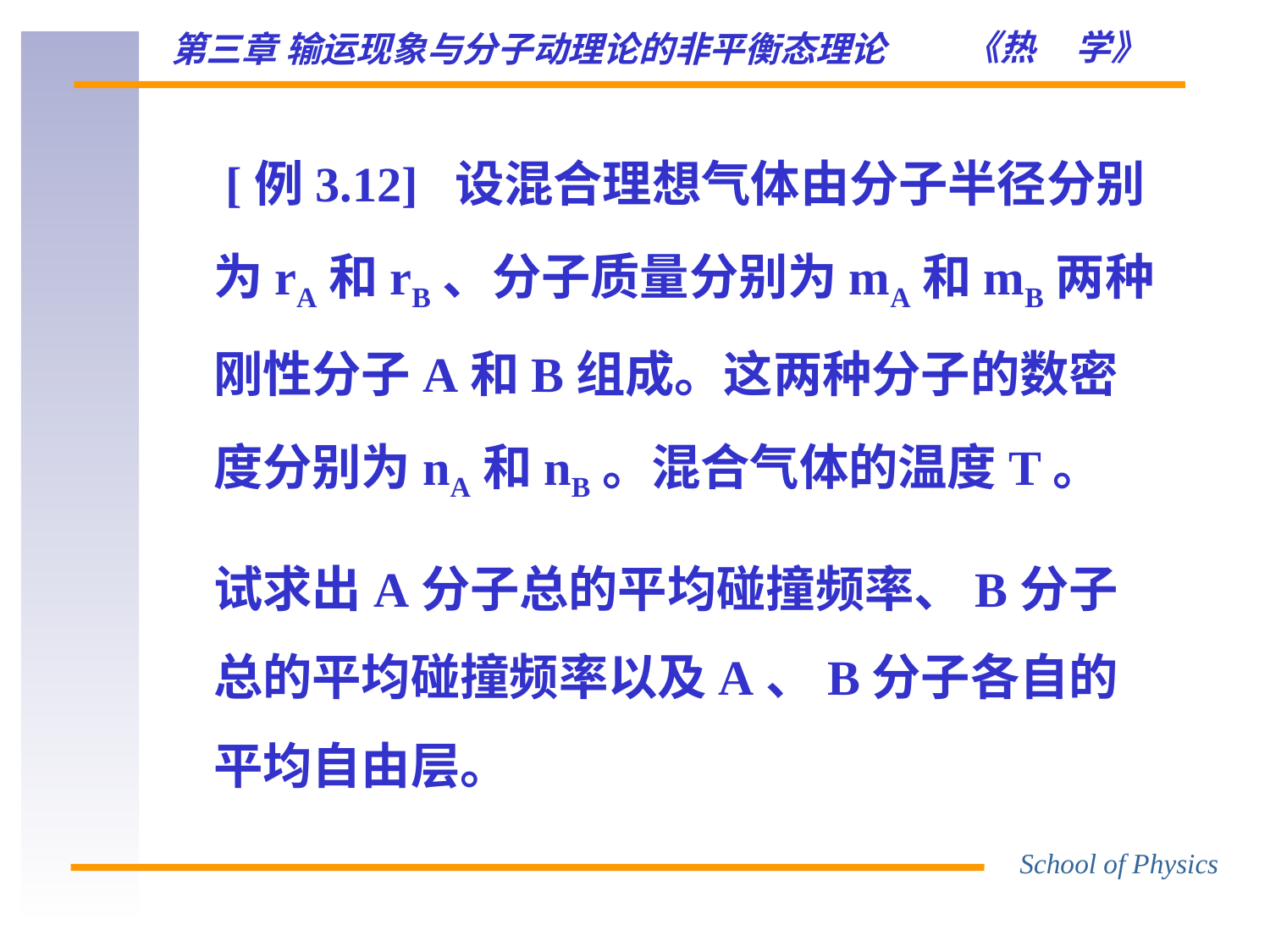

[例3.12]  设混合理想气体由分子半径分别为rA和rB、分子质量分别为mA和mB两种刚性分子A和B组成。这两种分子的数密度分别为nA和nB。混合气体的温度T。
试求出A分子总的平均碰撞频率、B分子总的平均碰撞频率以及A、B分子各自的平均自由层。